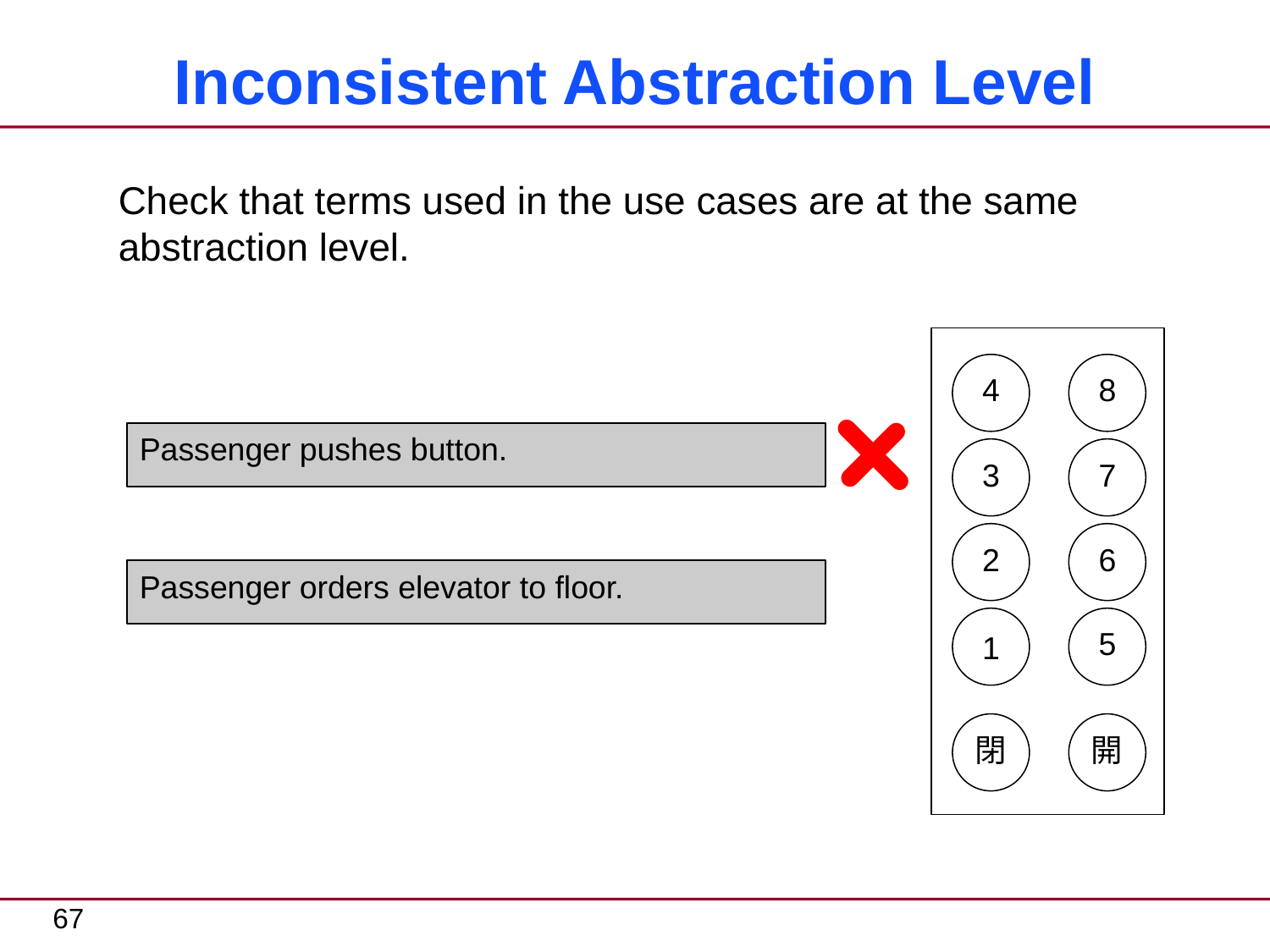

# Inconsistent Abstraction Level
Check that terms used in the use cases are at the same abstraction level.

4
8
3
7
2
6

1

5
閉
開
Passenger pushes button.
Passenger orders elevator to floor.